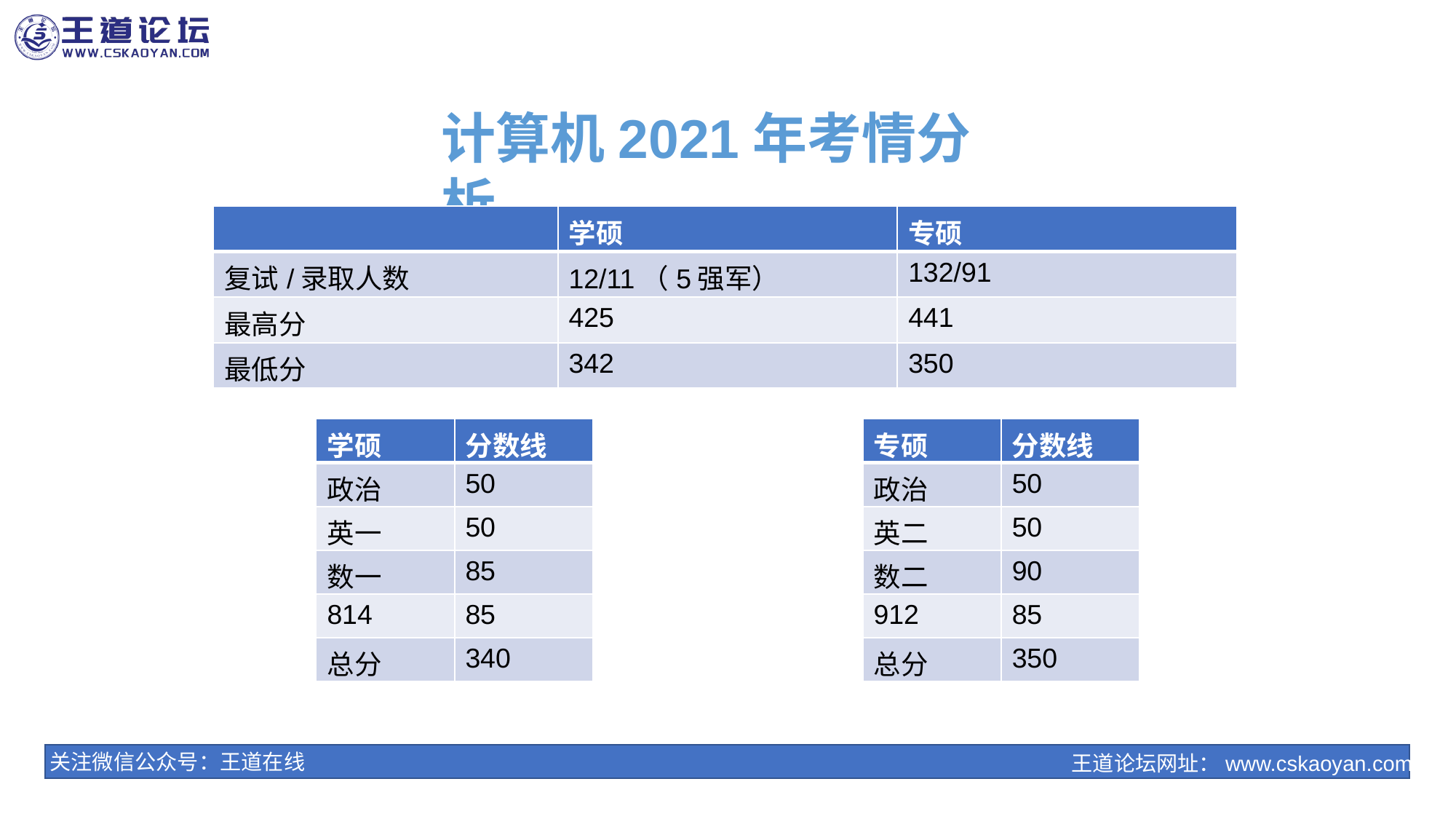

计算机2021年考情分析
王道论坛网址：www.cskaoyan.com
|  | 学硕 | 专硕 |
| --- | --- | --- |
| 复试/录取人数 | 12/11（5强军） | 132/91 |
| 最高分 | 425 | 441 |
| 最低分 | 342 | 350 |
| 学硕 | 分数线 |
| --- | --- |
| 政治 | 50 |
| 英一 | 50 |
| 数一 | 85 |
| 814 | 85 |
| 总分 | 340 |
| 专硕 | 分数线 |
| --- | --- |
| 政治 | 50 |
| 英二 | 50 |
| 数二 | 90 |
| 912 | 85 |
| 总分 | 350 |
关注微信公众号：王道在线

王道论坛网址：www.cskaoyan.com